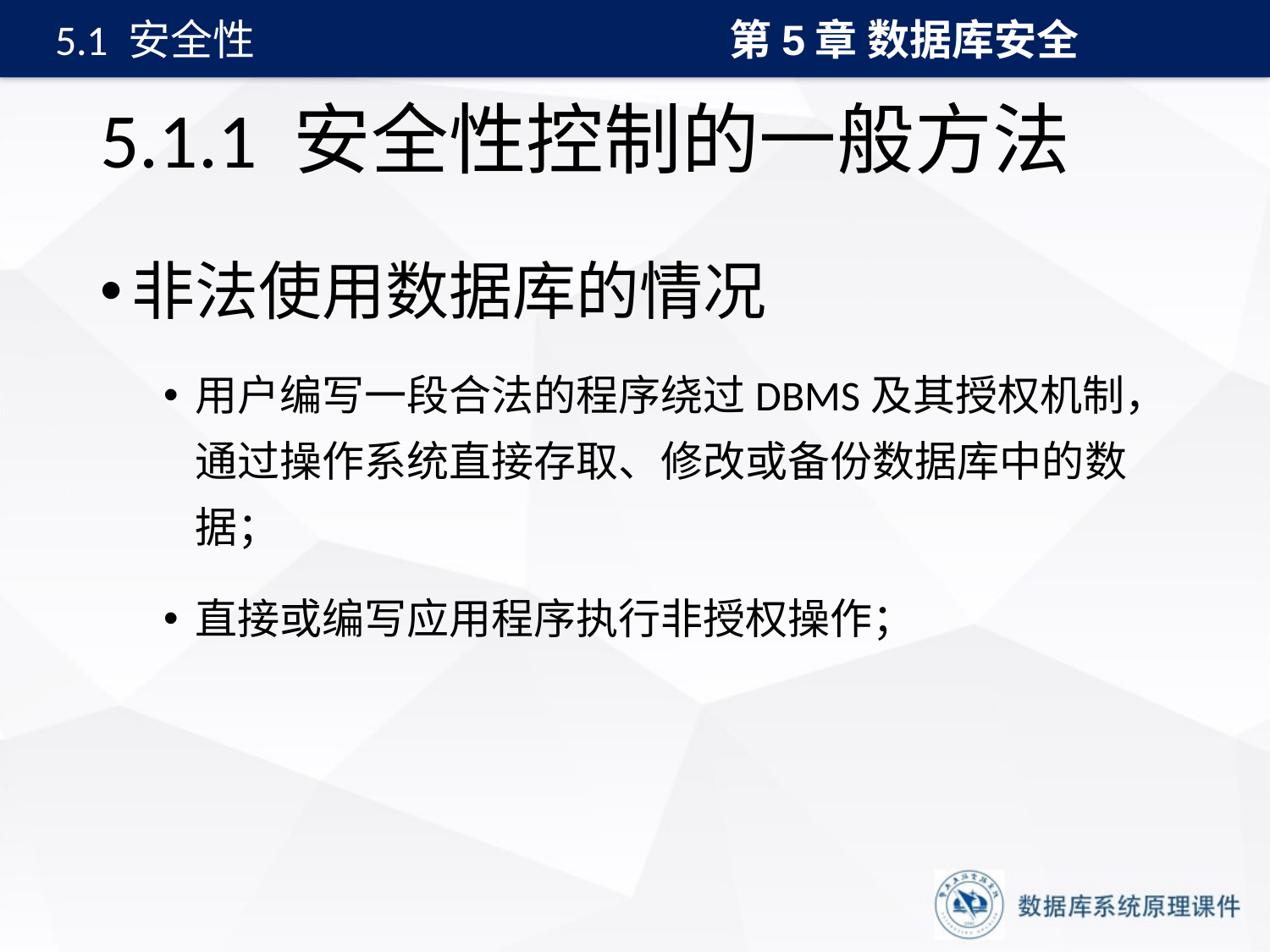

第5章 数据库安全
5.1 安全性
# 5.1.1 安全性控制的一般方法
非法使用数据库的情况
用户编写一段合法的程序绕过DBMS及其授权机制，通过操作系统直接存取、修改或备份数据库中的数据；
直接或编写应用程序执行非授权操作；